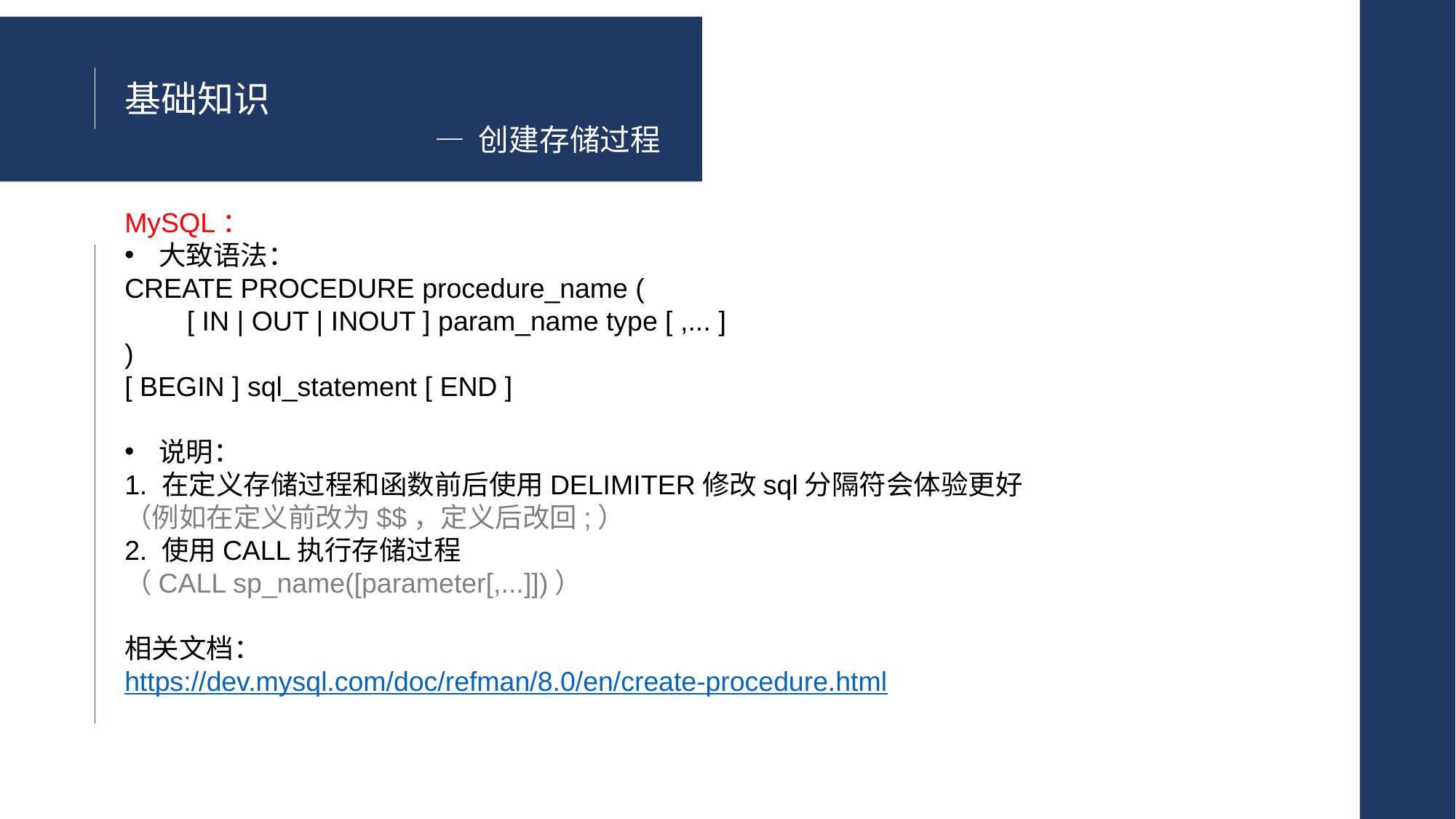

基础知识
— 创建存储过程

MySQL：
大致语法：
CREATE PROCEDURE procedure_name (
 [ IN | OUT | INOUT ] param_name type [ ,... ]
)
[ BEGIN ] sql_statement [ END ]

说明：
1. 在定义存储过程和函数前后使用DELIMITER修改sql分隔符会体验更好
（例如在定义前改为$$，定义后改回;）
2. 使用CALL执行存储过程
（CALL sp_name([parameter[,...]])）

相关文档：
https://dev.mysql.com/doc/refman/8.0/en/create-procedure.html